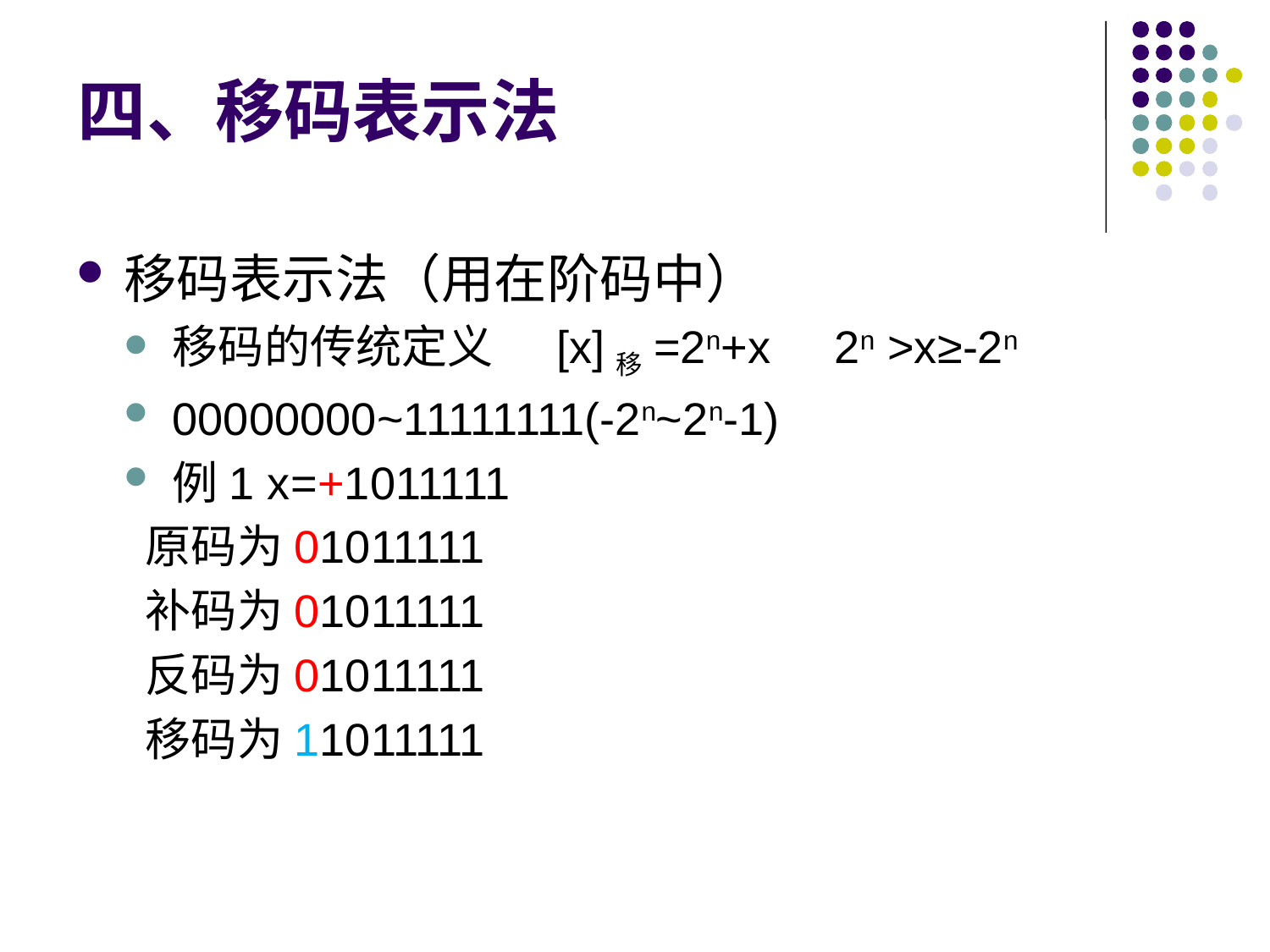

# 四、移码表示法
移码表示法（用在阶码中）
移码的传统定义     [x]移=2n+x     2n >x≥-2n
00000000~11111111(-2n~2n-1)
例1 x=+1011111
 原码为01011111
 补码为01011111
 反码为01011111
 移码为11011111

40